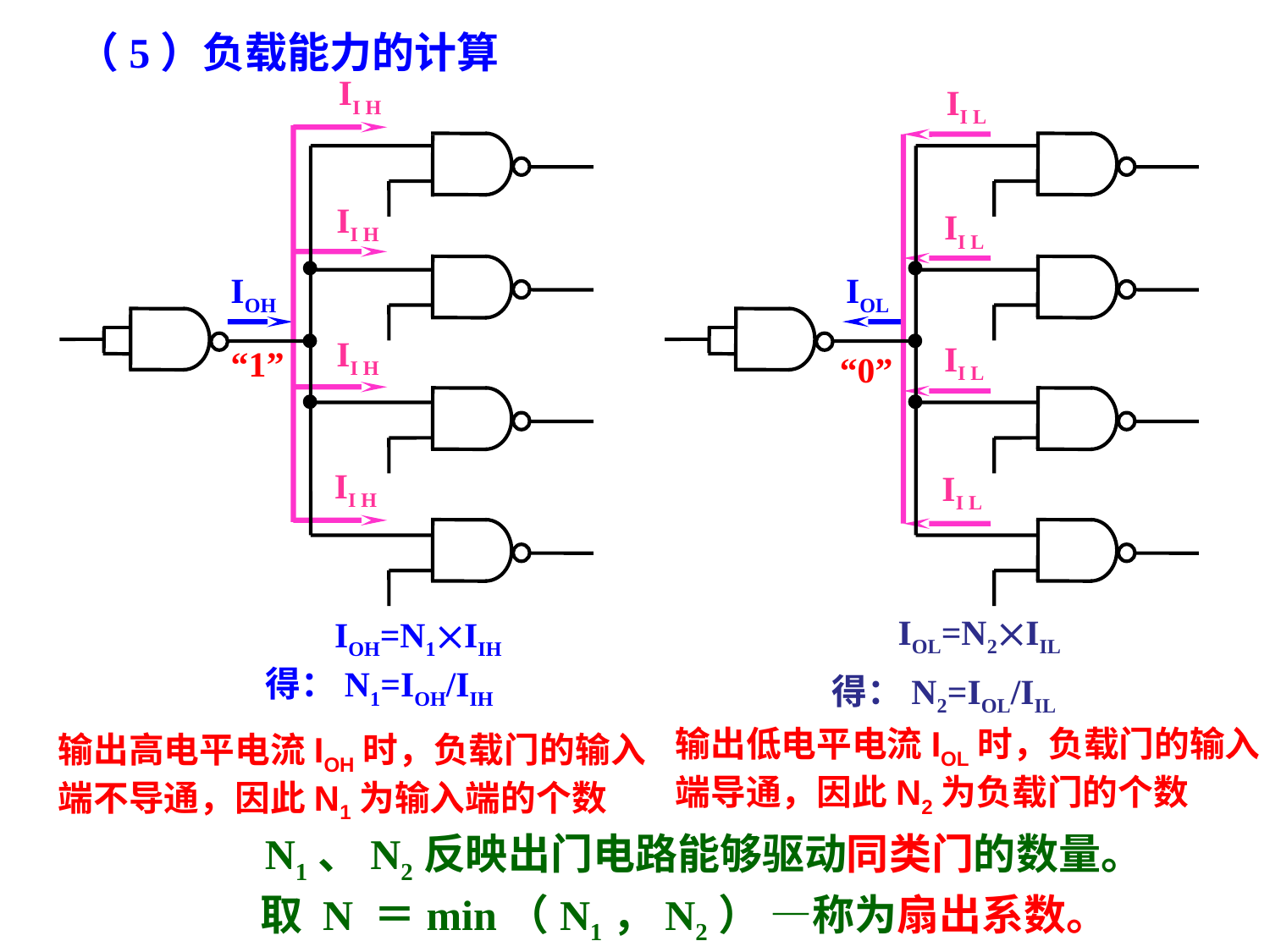

（5）负载能力的计算
II H
II H
IOH
II H
II H
II L
II L
IOL
II L
II L

“1”
“0”
IOL=N2×IIL
IOH=N1×IIH
得：N1=IOH/IIH
得：N2=IOL/IIL
输出低电平电流IOL时，负载门的输入端导通，因此N2为负载门的个数
输出高电平电流IOH时，负载门的输入端不导通，因此N1为输入端的个数
N1、N2反映出门电路能够驱动同类门的数量。
取 N ＝min（N1，N2） —称为扇出系数。